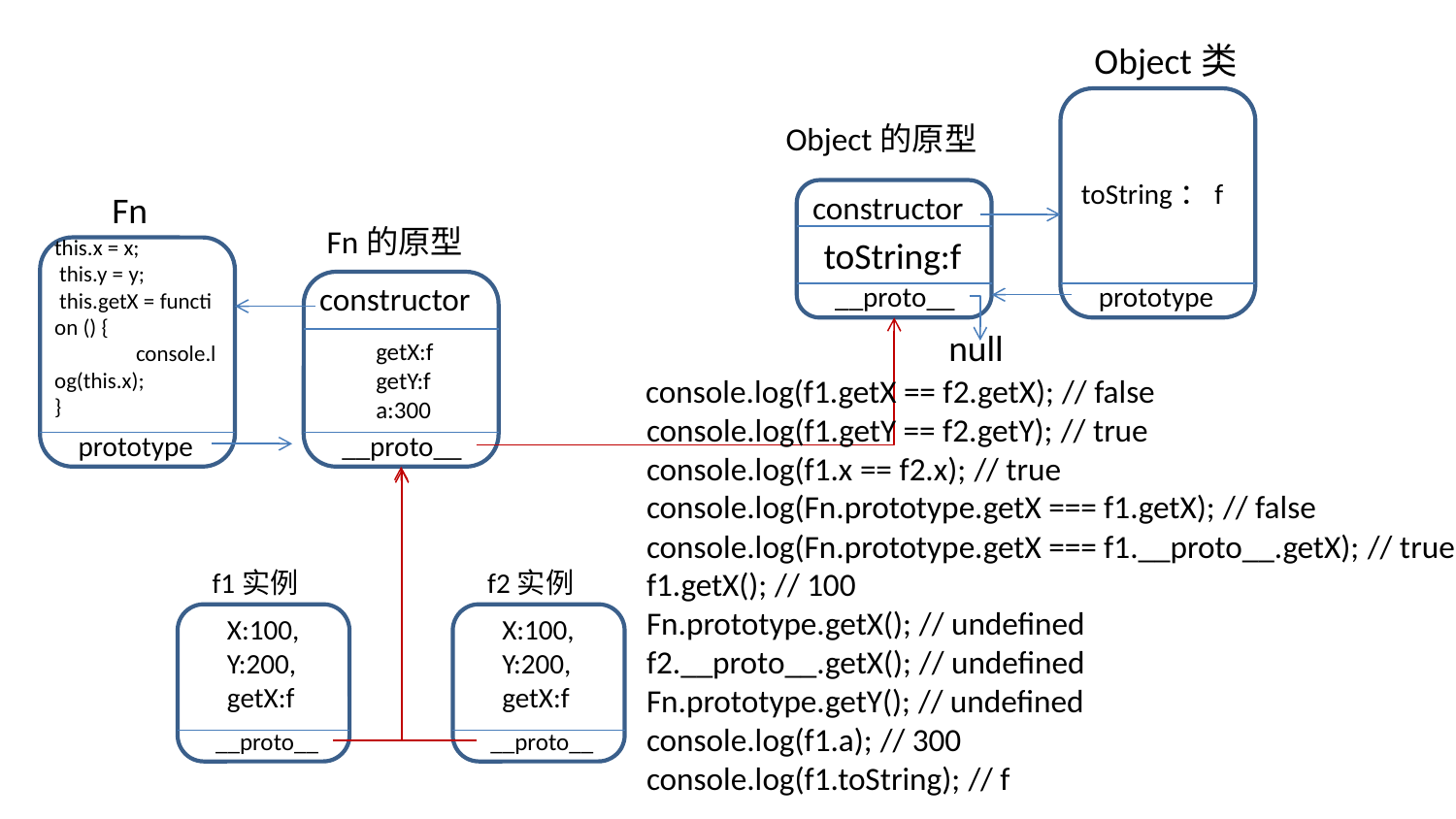

Object类

Object的原型
 toString：f
Fn

constructor
Fn的原型
this.x = x;
 this.y = y;
 this.getX = function () {
                console.log(this.x);
}
toString:f

constructor
__proto__
prototype
null
getX:f
getY:f
a:300
         console.log(f1.getX == f2.getX); // false
        console.log(f1.getY == f2.getY); // true
        console.log(f1.x == f2.x); // true
        console.log(Fn.prototype.getX === f1.getX); // false
        console.log(Fn.prototype.getX === f1.__proto__.getX); // true
        f1.getX(); // 100
        Fn.prototype.getX(); // undefined
        f2.__proto__.getX(); // undefined
        Fn.prototype.getY(); // undefined
        console.log(f1.a); // 300
        console.log(f1.toString); // f

prototype
__proto__
f1实例
f2实例

X:100,
Y:200,
getX:f

X:100,
Y:200,
getX:f
__proto__
__proto__